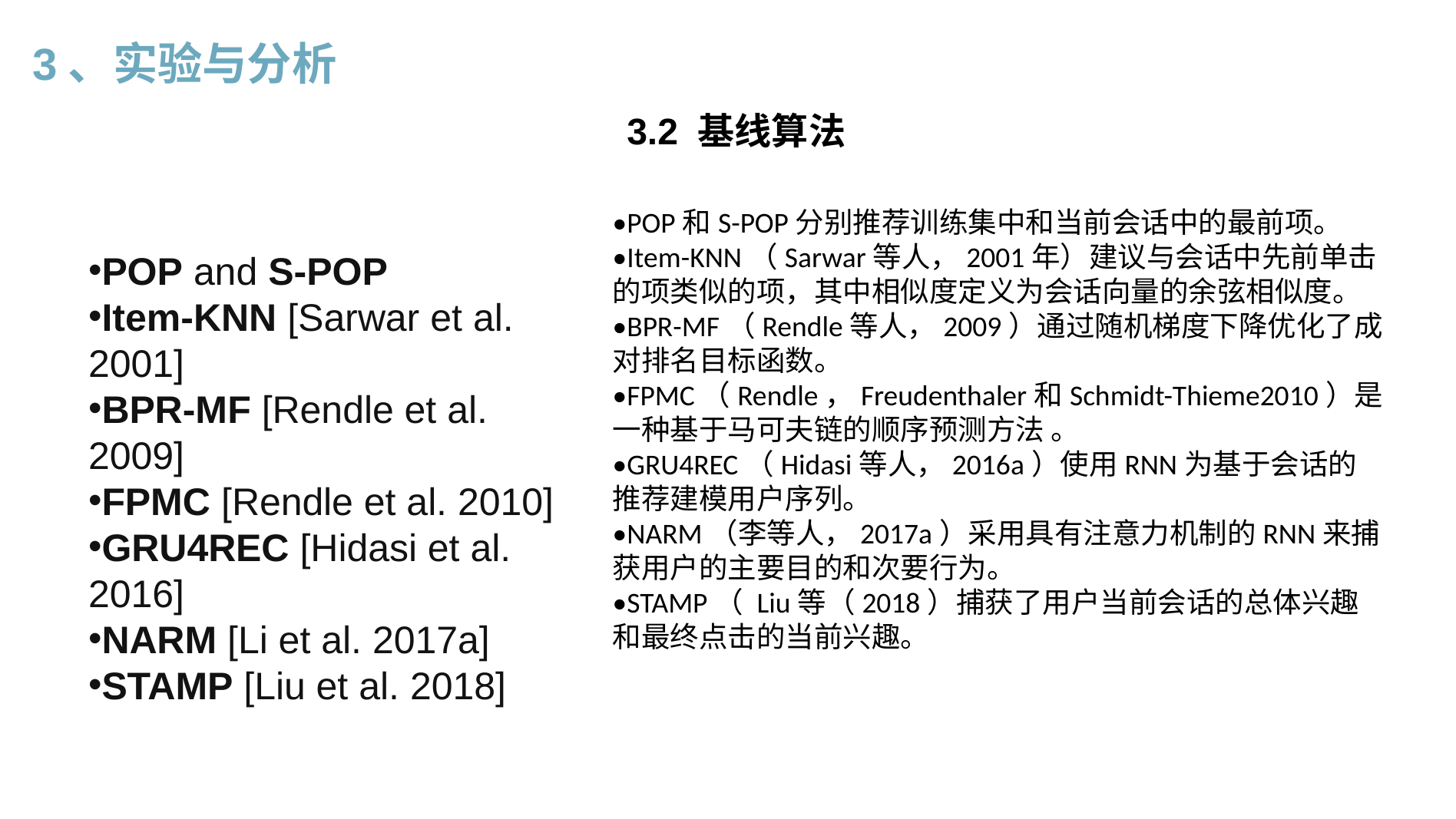

3、实验与分析
3.2 基线算法
•POP和S-POP分别推荐训练集中和当前会话中的最前项。
•Item-KNN（Sarwar等人，2001年）建议与会话中先前单击的项类似的项，其中相似度定义为会话向量的余弦相似度。
•BPR-MF（Rendle等人，2009）通过随机梯度下降优化了成对排名目标函数。
•FPMC（Rendle，Freudenthaler和Schmidt-Thieme2010）是一种基于马可夫链的顺序预测方法 。
•GRU4REC（Hidasi等人，2016a）使用RNN为基于会话的推荐建模用户序列。
•NARM（李等人，2017a）采用具有注意力机制的RNN来捕获用户的主要目的和次要行为。
•STAMP（ Liu等（2018）捕获了用户当前会话的总体兴趣和最终点击的当前兴趣。

POP and S-POP
Item-KNN [Sarwar et al. 2001]
BPR-MF [Rendle et al. 2009]
FPMC [Rendle et al. 2010]
GRU4REC [Hidasi et al. 2016]
NARM [Li et al. 2017a]
STAMP [Liu et al. 2018]